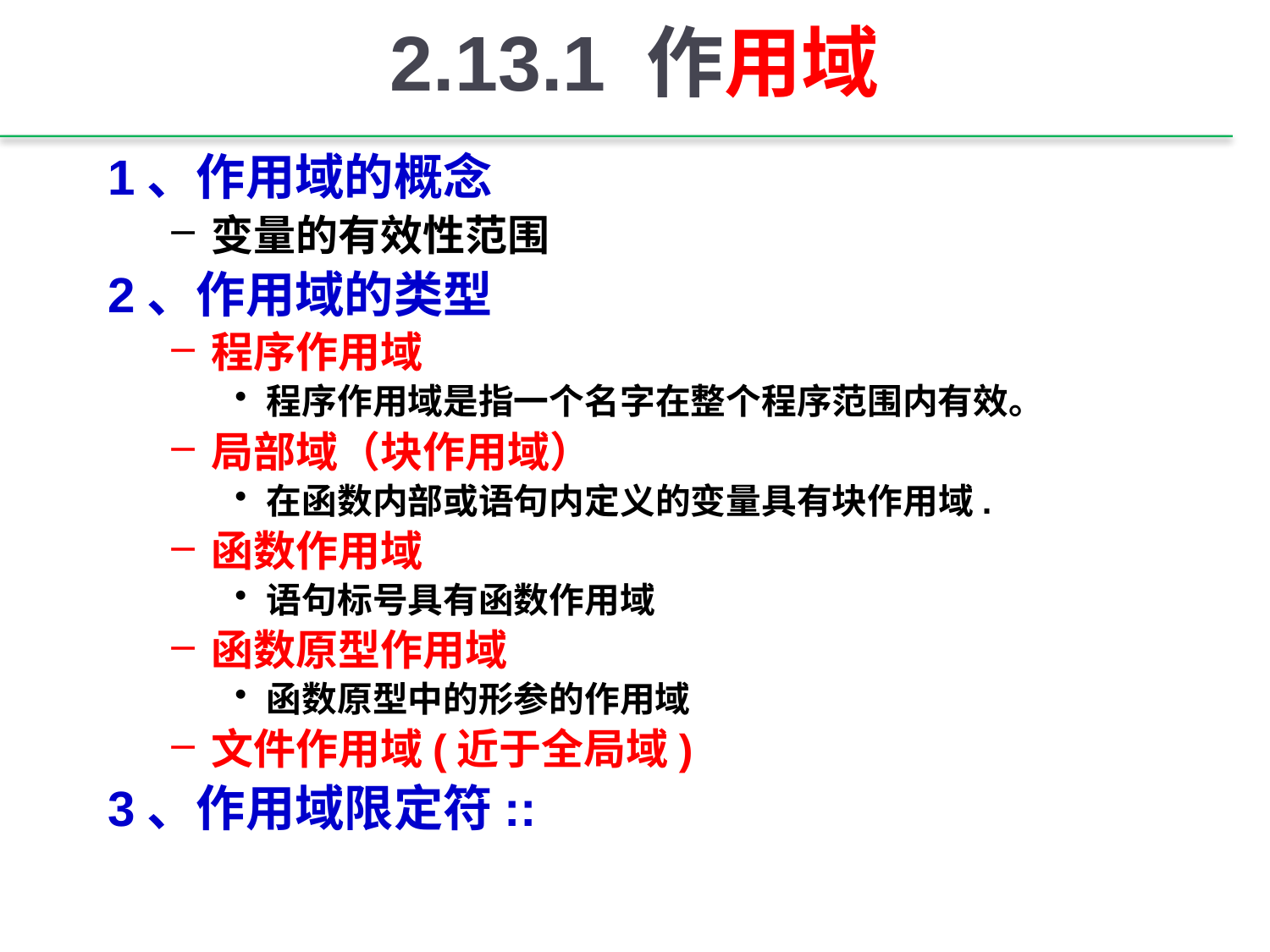

# 2.13.1 作用域
1、作用域的概念
变量的有效性范围
2、作用域的类型
程序作用域
程序作用域是指一个名字在整个程序范围内有效。
局部域（块作用域）
在函数内部或语句内定义的变量具有块作用域.
函数作用域
语句标号具有函数作用域
函数原型作用域
函数原型中的形参的作用域
文件作用域(近于全局域)
3、作用域限定符::